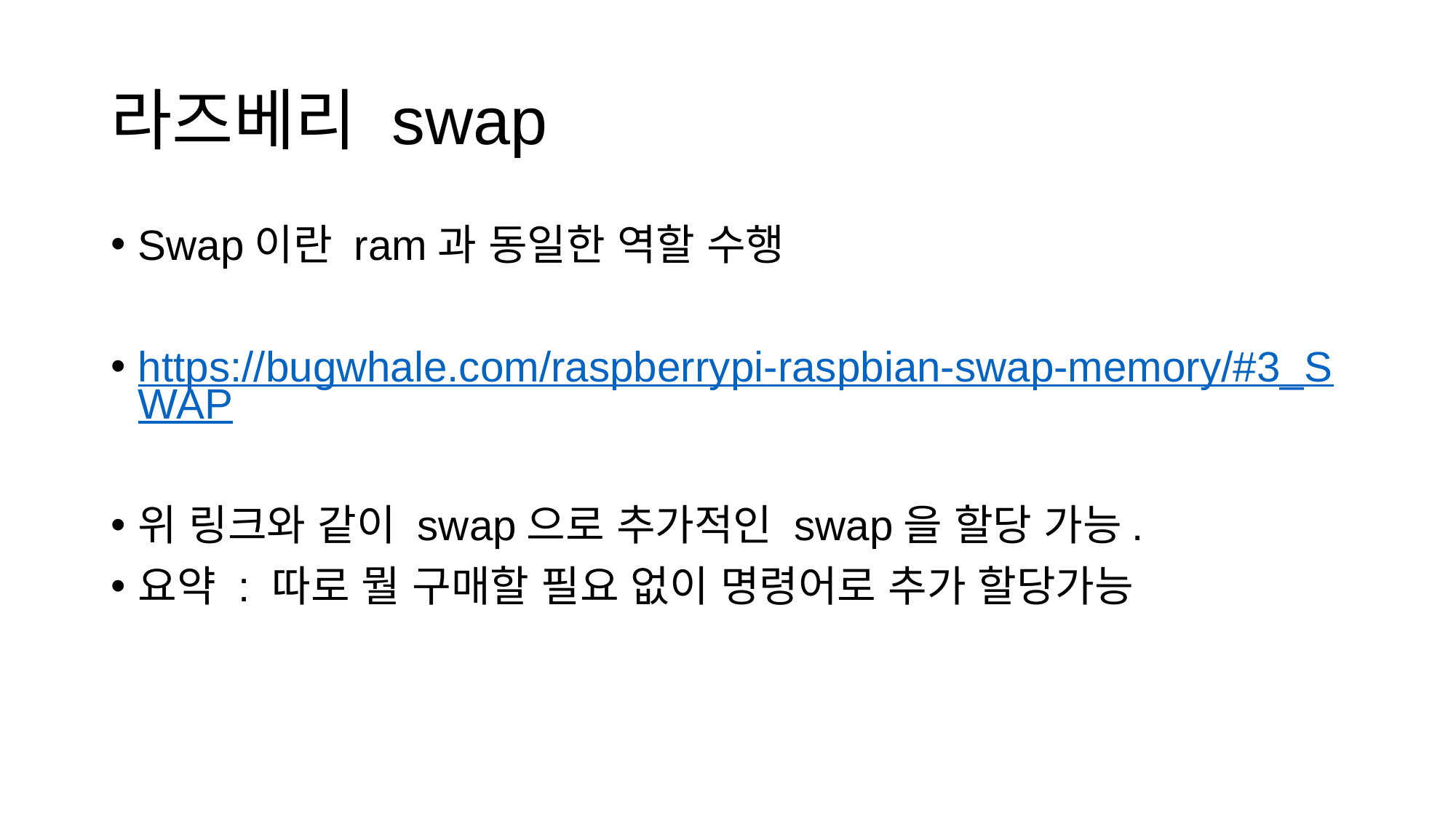

# 라즈베리 swap
Swap이란 ram과 동일한 역할 수행

https://bugwhale.com/raspberrypi-raspbian-swap-memory/#3_SWAP

위 링크와 같이 swap으로 추가적인 swap을 할당 가능.
요약 : 따로 뭘 구매할 필요 없이 명령어로 추가 할당가능